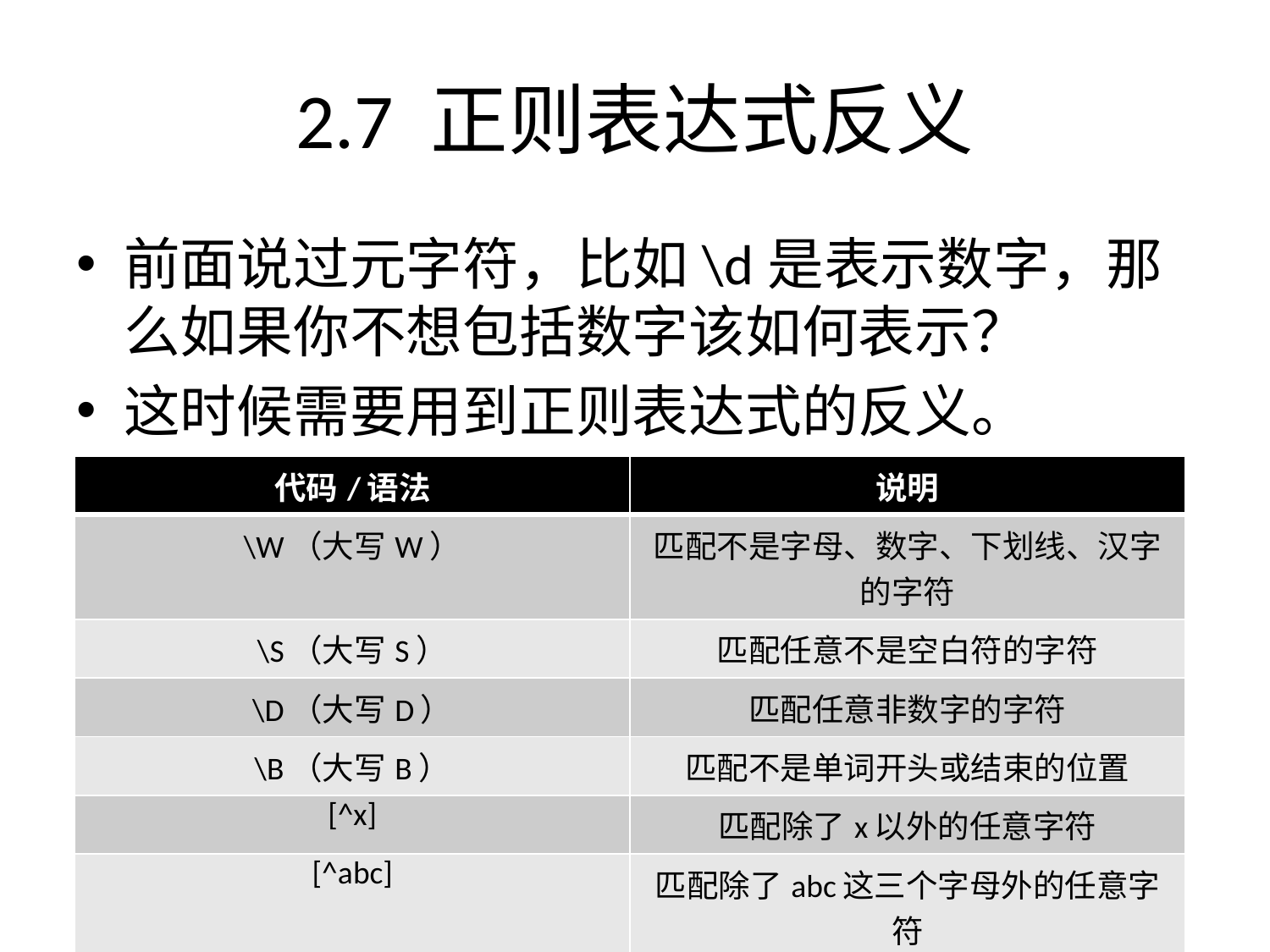

# 2.7 正则表达式反义
前面说过元字符，比如\d是表示数字，那么如果你不想包括数字该如何表示？
这时候需要用到正则表达式的反义。

| 代码/语法 | 说明 |
| --- | --- |
| \W（大写W） | 匹配不是字母、数字、下划线、汉字的字符 |
| \S（大写S） | 匹配任意不是空白符的字符 |
| \D（大写D） | 匹配任意非数字的字符 |
| \B（大写B） | 匹配不是单词开头或结束的位置 |
| [^x] | 匹配除了x以外的任意字符 |
| [^abc] | 匹配除了abc这三个字母外的任意字符 |